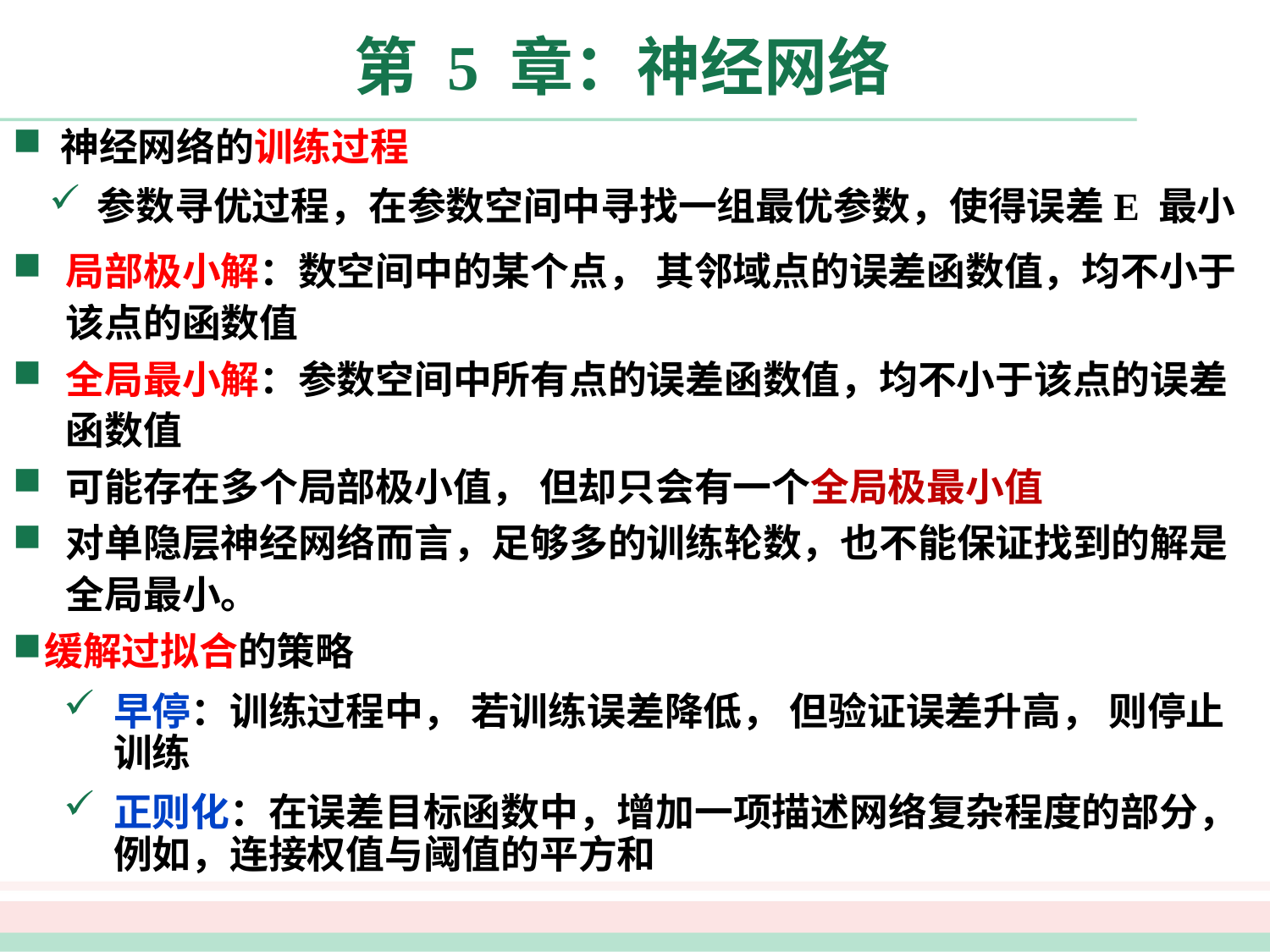

# 第 5 章：神经网络
神经网络的训练过程
参数寻优过程，在参数空间中寻找一组最优参数，使得误差E 最小
局部极小解：数空间中的某个点， 其邻域点的误差函数值，均不小于该点的函数值
全局最小解：参数空间中所有点的误差函数值，均不小于该点的误差函数值
可能存在多个局部极小值， 但却只会有一个全局极最小值
对单隐层神经网络而言，足够多的训练轮数，也不能保证找到的解是全局最小。
缓解过拟合的策略
早停：训练过程中， 若训练误差降低， 但验证误差升高， 则停止训练
正则化：在误差目标函数中，增加一项描述网络复杂程度的部分， 例如，连接权值与阈值的平方和